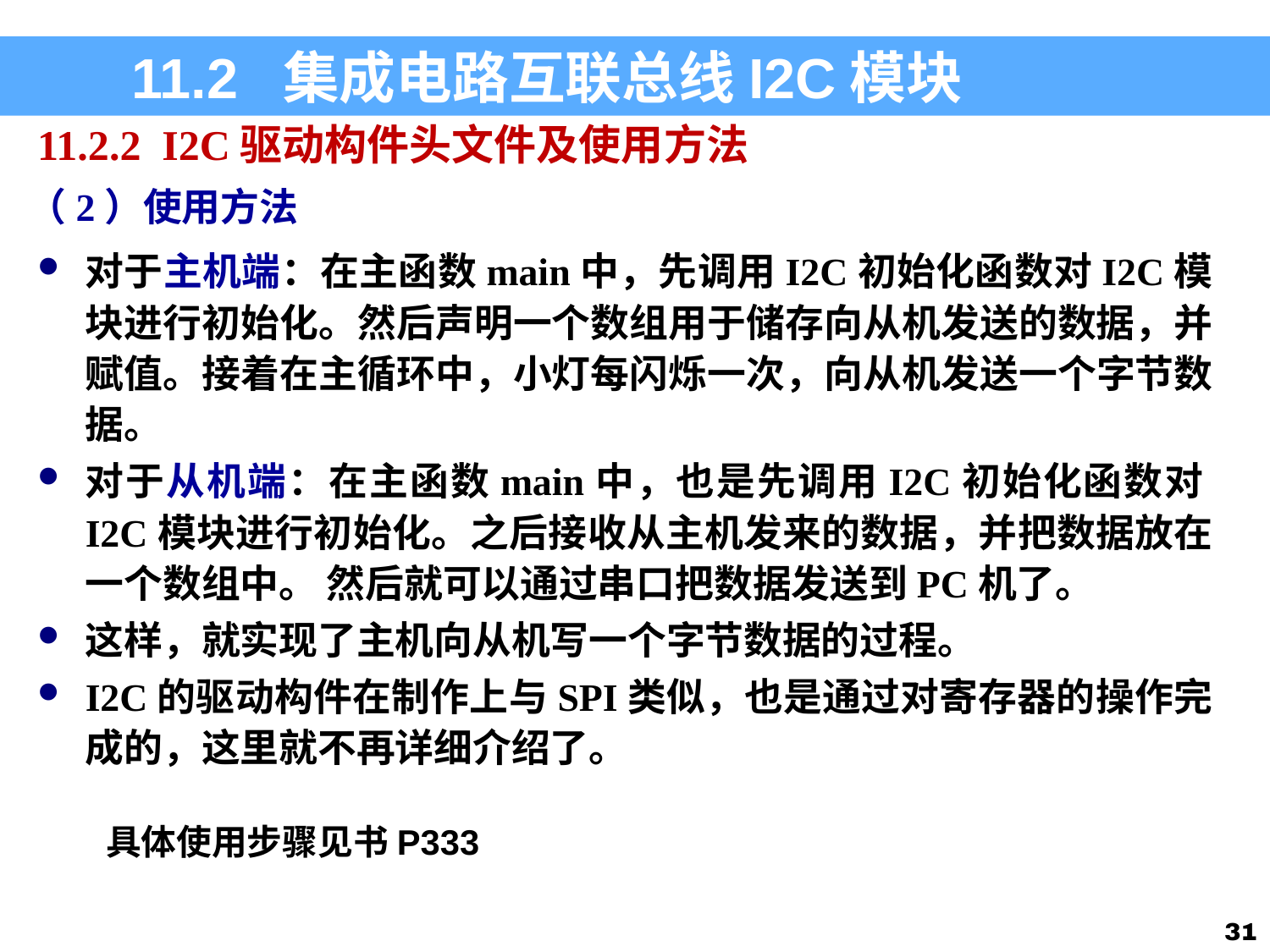

11.2  集成电路互联总线I2C模块
11.2.2  I2C驱动构件头文件及使用方法
（2）使用方法

对于主机端：在主函数main中，先调用I2C初始化函数对I2C模块进行初始化。然后声明一个数组用于储存向从机发送的数据，并赋值。接着在主循环中，小灯每闪烁一次，向从机发送一个字节数据。
对于从机端：在主函数main中，也是先调用I2C初始化函数对I2C模块进行初始化。之后接收从主机发来的数据，并把数据放在一个数组中。 然后就可以通过串口把数据发送到PC机了。
这样，就实现了主机向从机写一个字节数据的过程。
I2C的驱动构件在制作上与SPI类似，也是通过对寄存器的操作完成的，这里就不再详细介绍了。
具体使用步骤见书P333
31